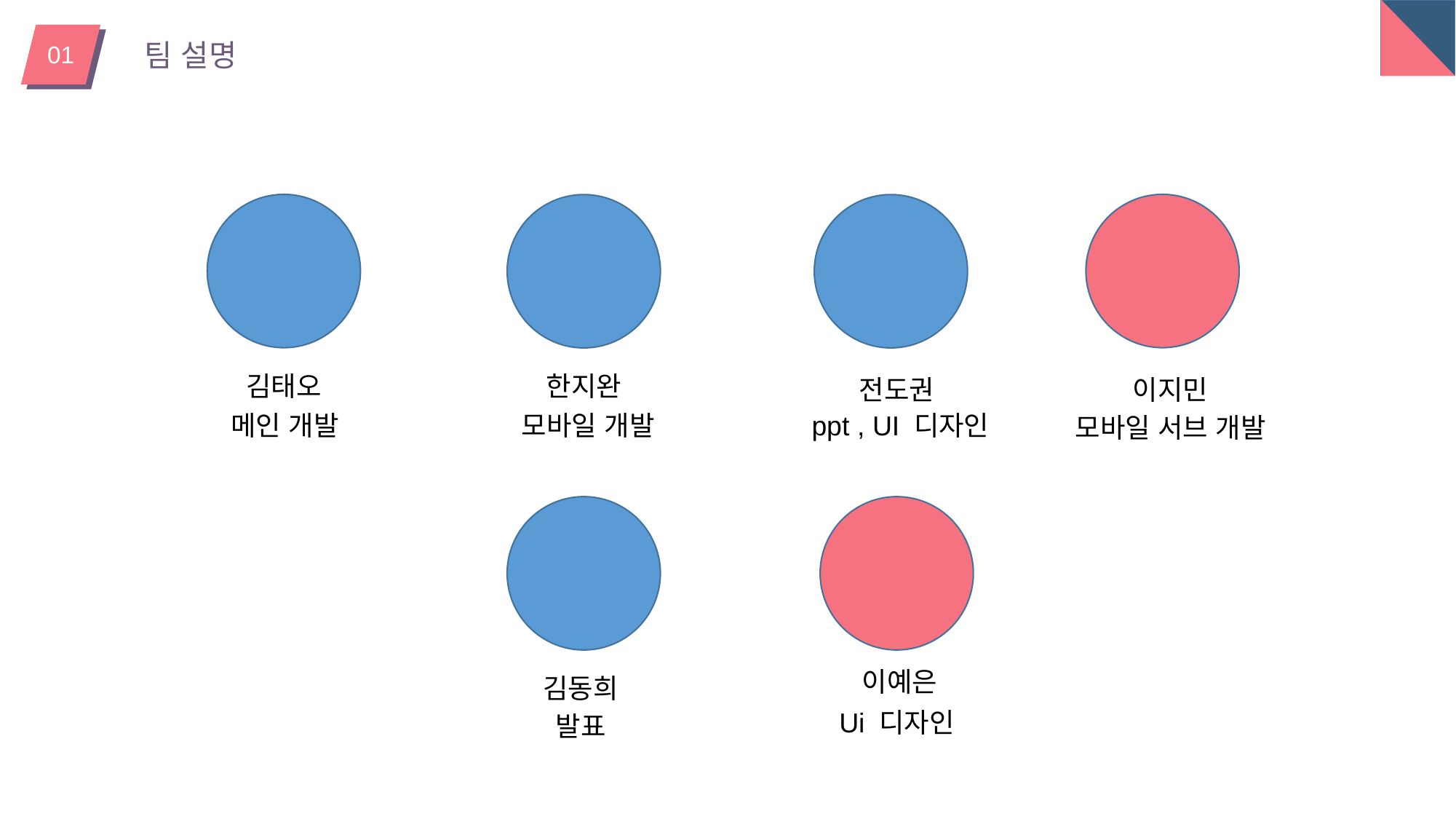

팀 설명
01

김태오
한지완
전도권
이지민
Subject
Subject
메인 개발
모바일 개발
 ppt , UI 디자인
모바일 서브 개발

이예은
김동희
Ui 디자인
발표